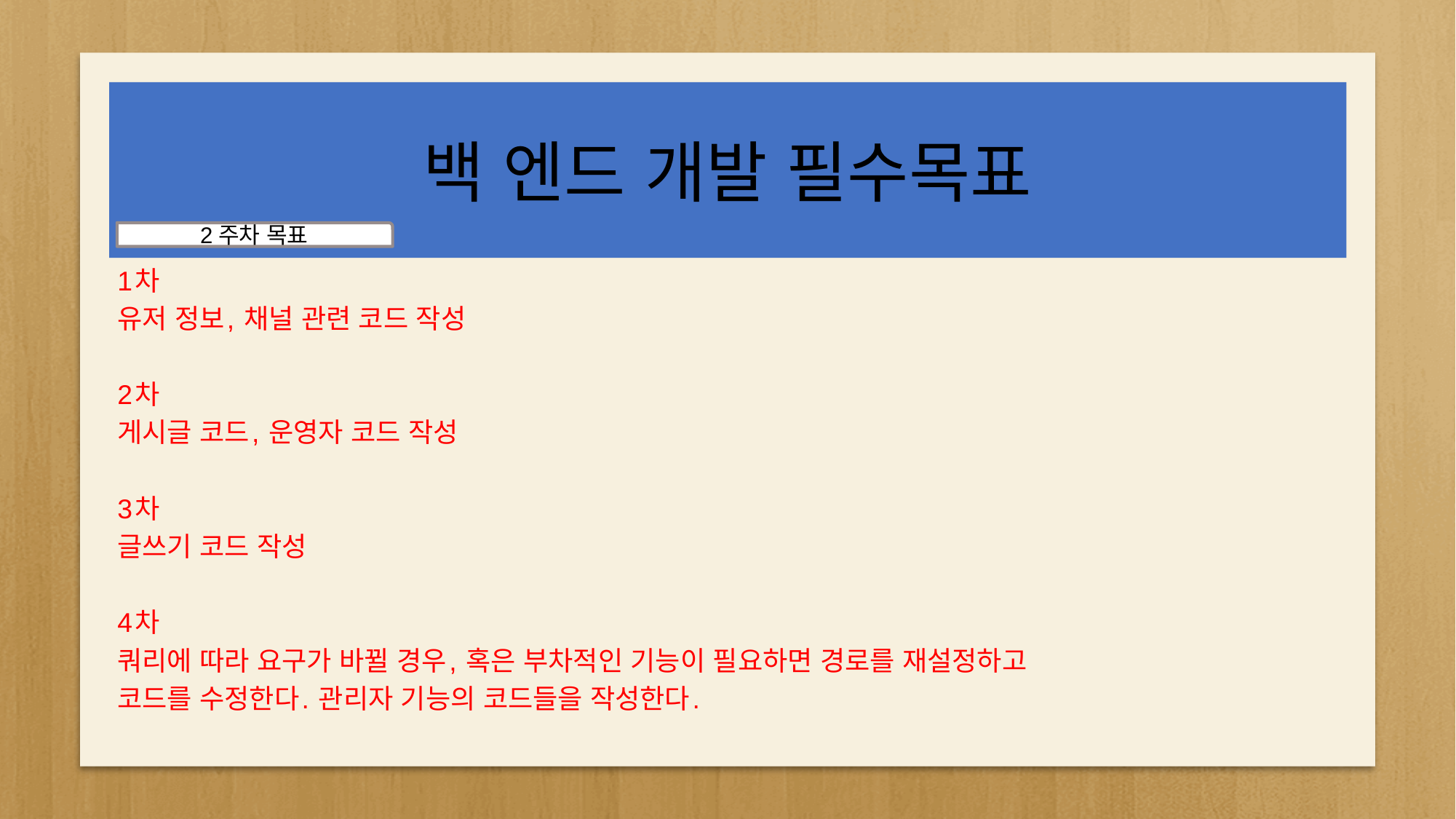

# 백 엔드 개발 필수목표
2주차 목표
1차
유저 정보, 채널 관련 코드 작성

2차
게시글 코드, 운영자 코드 작성

3차
글쓰기 코드 작성

4차
쿼리에 따라 요구가 바뀔 경우, 혹은 부차적인 기능이 필요하면 경로를 재설정하고
코드를 수정한다. 관리자 기능의 코드들을 작성한다.